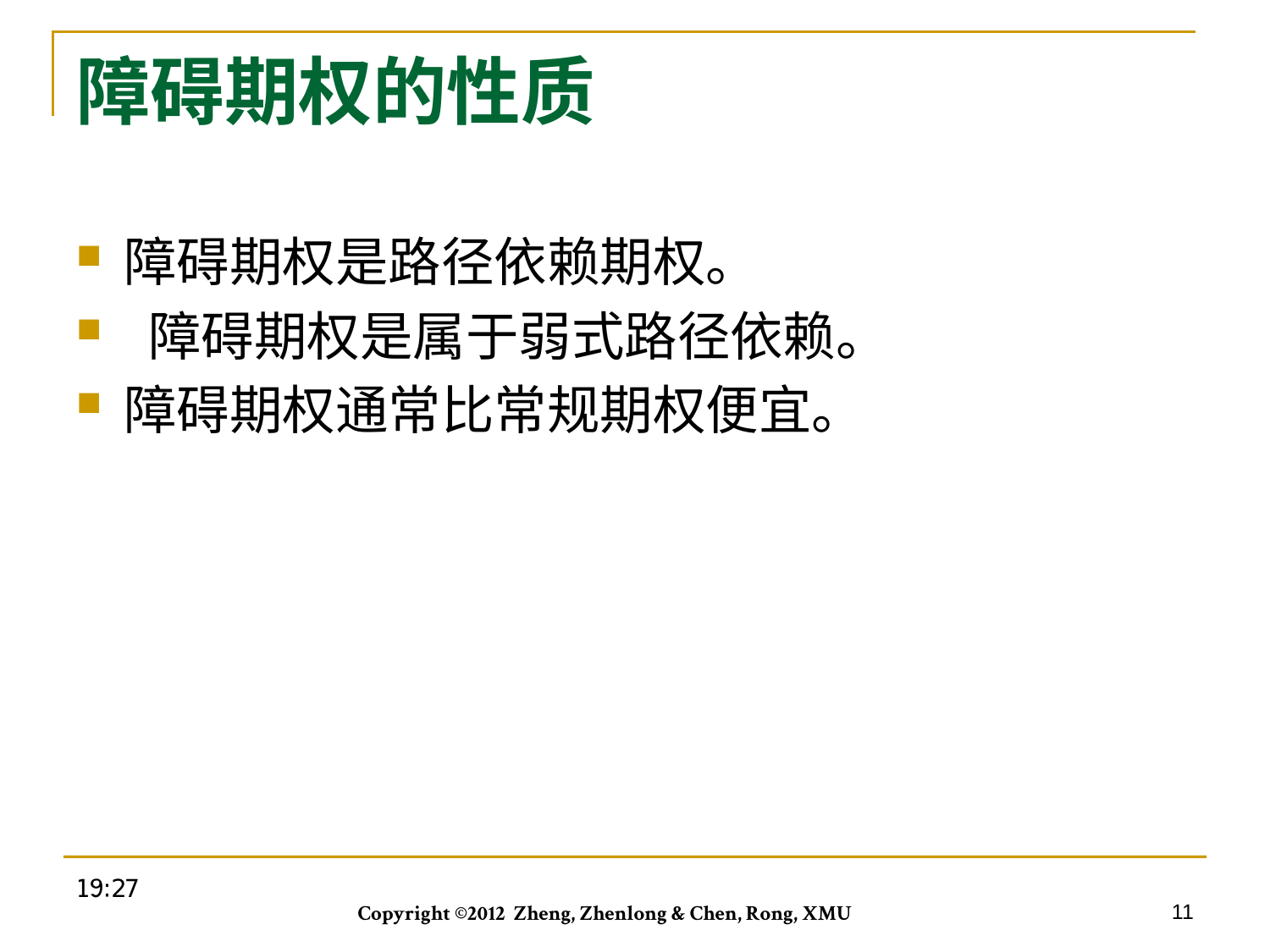

# 障碍期权的性质
障碍期权是路径依赖期权。
 障碍期权是属于弱式路径依赖。
障碍期权通常比常规期权便宜。

19:27
11
Copyright ©2012  Zheng, Zhenlong & Chen, Rong, XMU